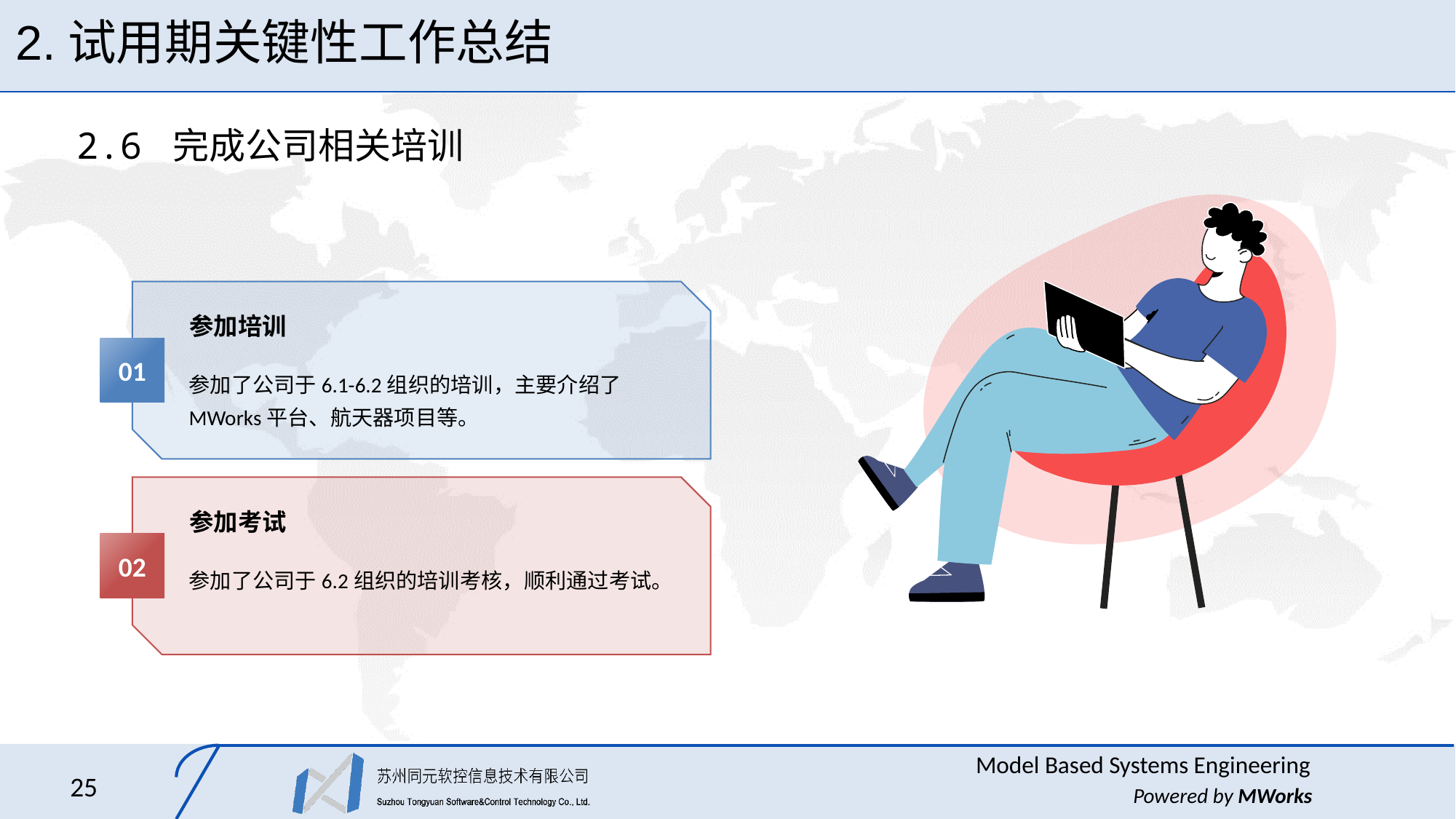

# 2.试用期关键性工作总结
2.6 完成公司相关培训

参加培训
01
参加了公司于6.1-6.2组织的培训，主要介绍了MWorks平台、航天器项目等。

参加考试
02
参加了公司于6.2组织的培训考核，顺利通过考试。